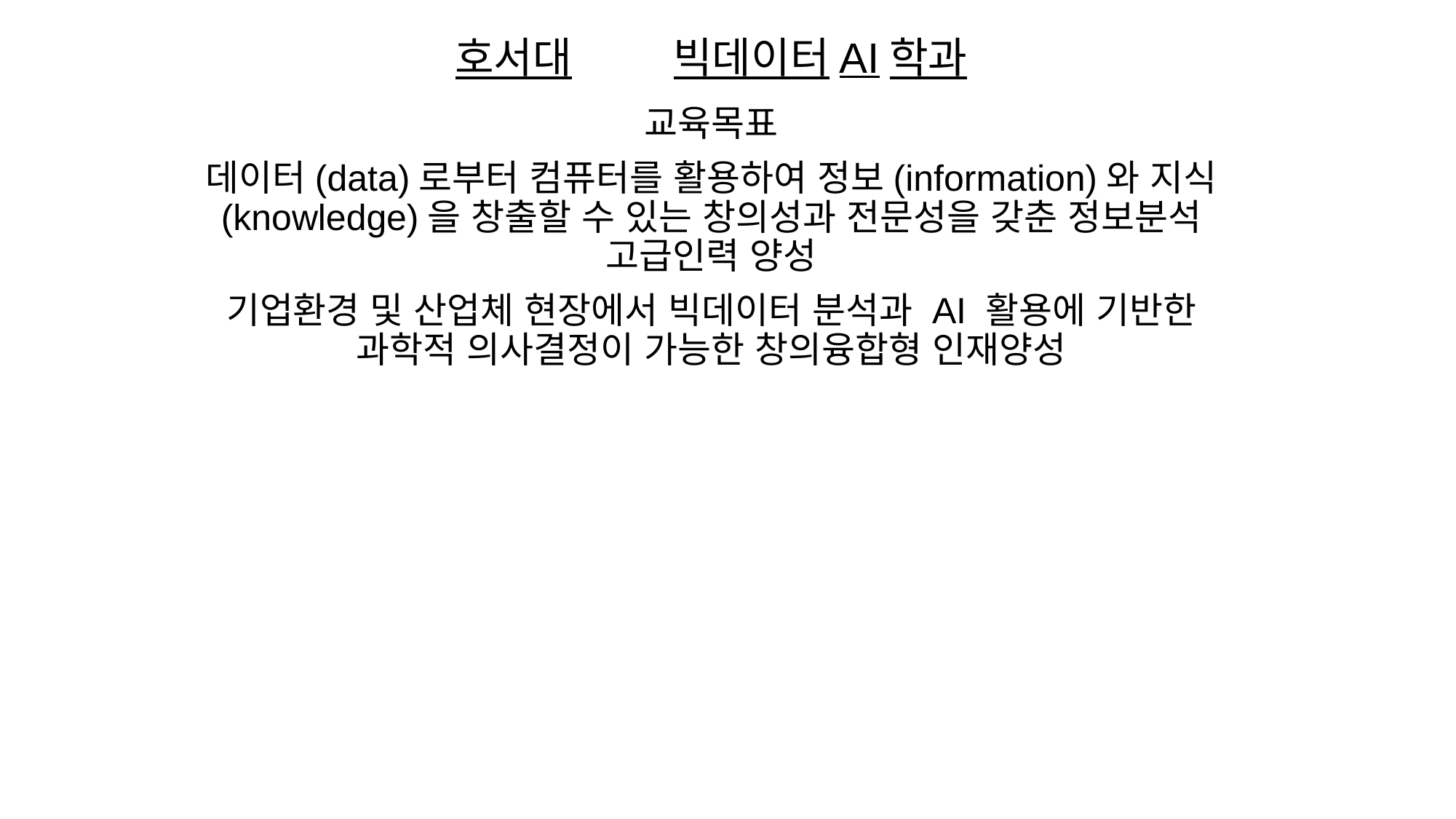

# 호서대	빅데이터AI학과
교육목표
데이터(data)로부터 컴퓨터를 활용하여 정보(information)와 지식 (knowledge)을 창출할 수 있는 창의성과 전문성을 갖춘 정보분석 고급인력 양성
기업환경 및 산업체 현장에서 빅데이터 분석과 AI 활용에 기반한 과학적 의사결정이 가능한 창의융합형 인재양성